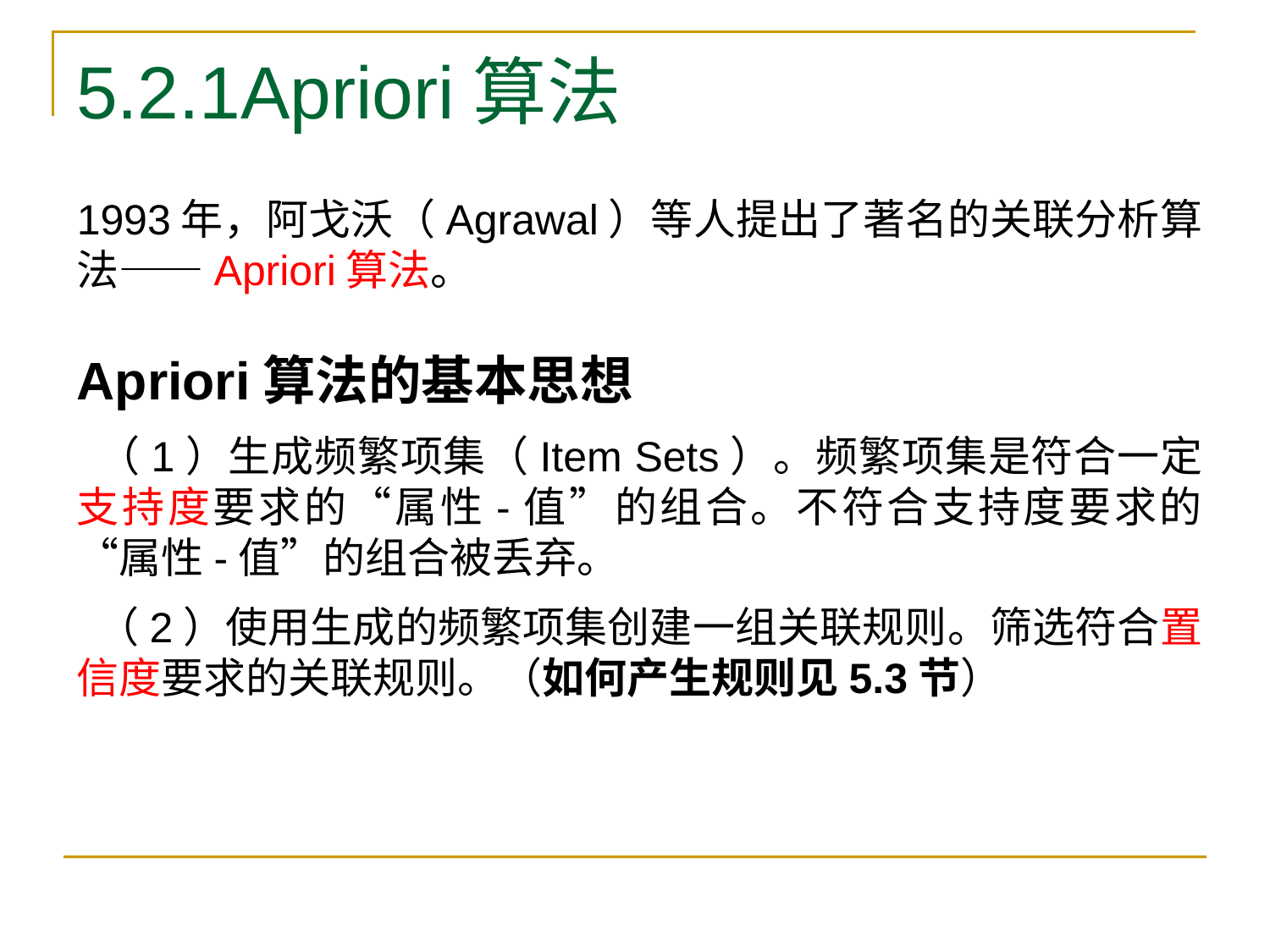

# 5.2.1Apriori算法
1993年，阿戈沃（Agrawal）等人提出了著名的关联分析算法——Apriori算法。

Apriori算法的基本思想
 （1）生成频繁项集（Item Sets）。频繁项集是符合一定支持度要求的“属性-值”的组合。不符合支持度要求的“属性-值”的组合被丢弃。
 （2）使用生成的频繁项集创建一组关联规则。筛选符合置信度要求的关联规则。（如何产生规则见5.3节）